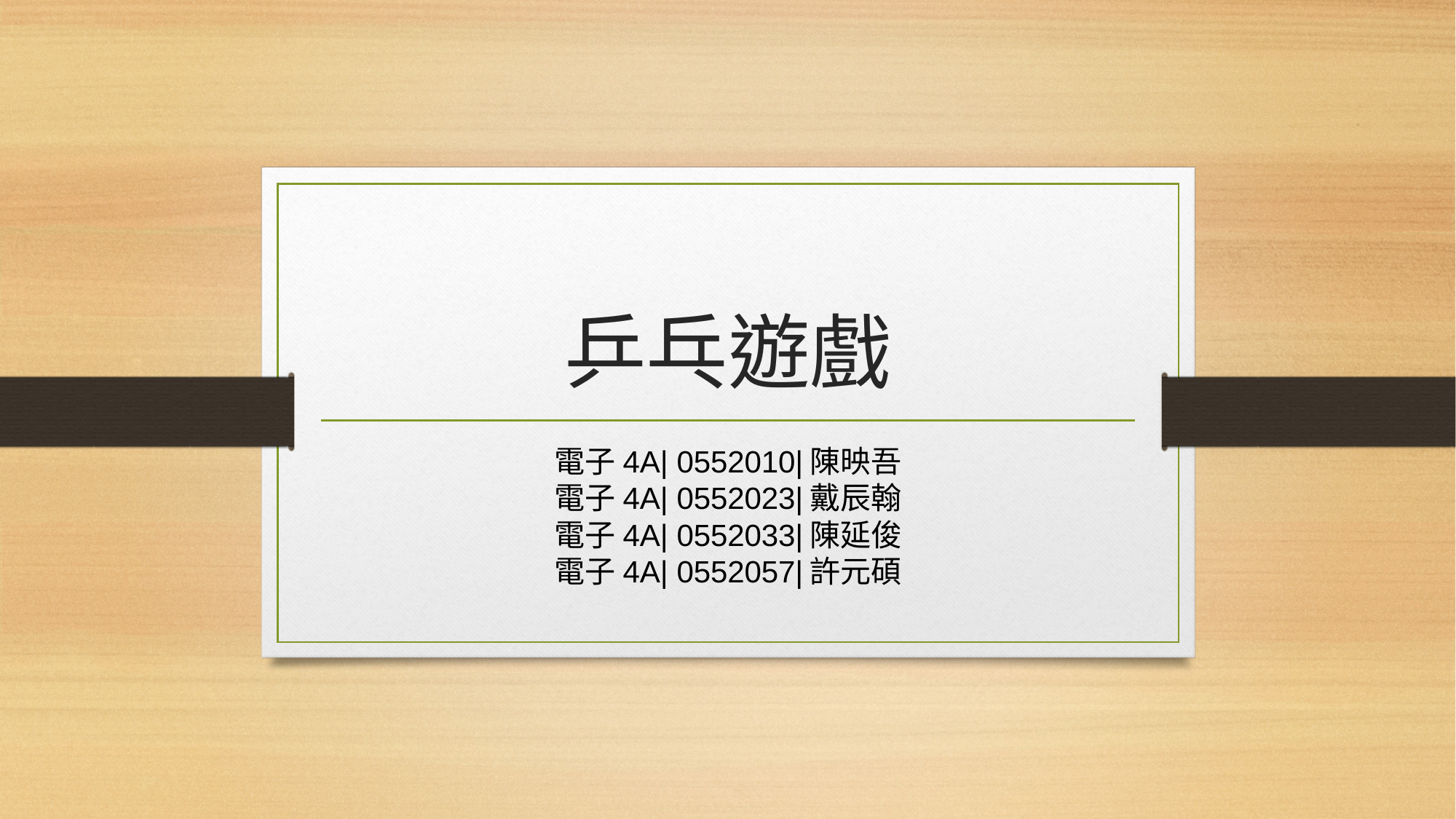

# 乒乓遊戲
電子4A| 0552010|陳映吾
電子4A| 0552023|戴辰翰
電子4A| 0552033|陳延俊
電子4A| 0552057|許元碩